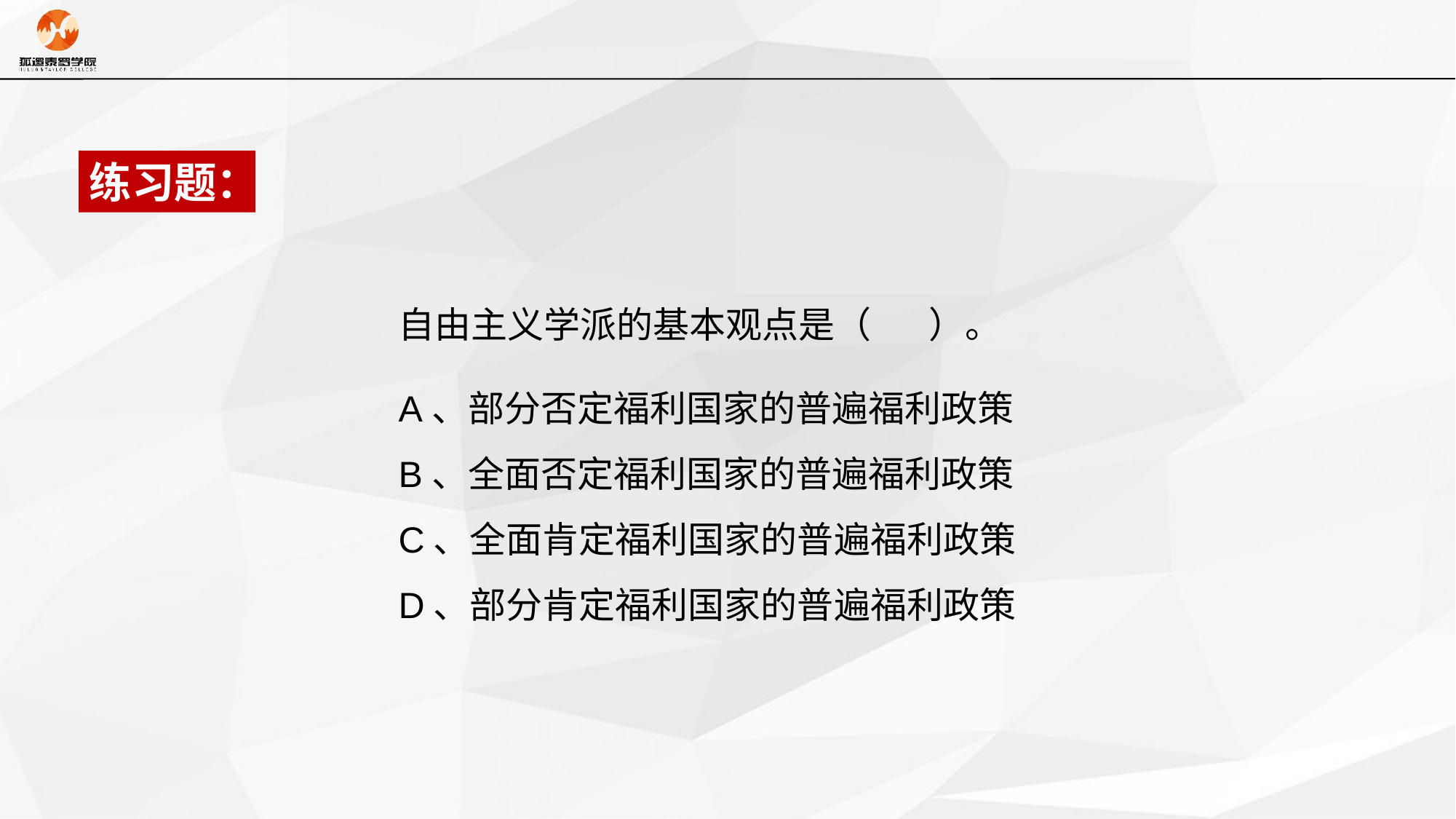

练习题：
自由主义学派的基本观点是（       ）。
A、部分否定福利国家的普遍福利政策
B、全面否定福利国家的普遍福利政策
C、全面肯定福利国家的普遍福利政策
D、部分肯定福利国家的普遍福利政策